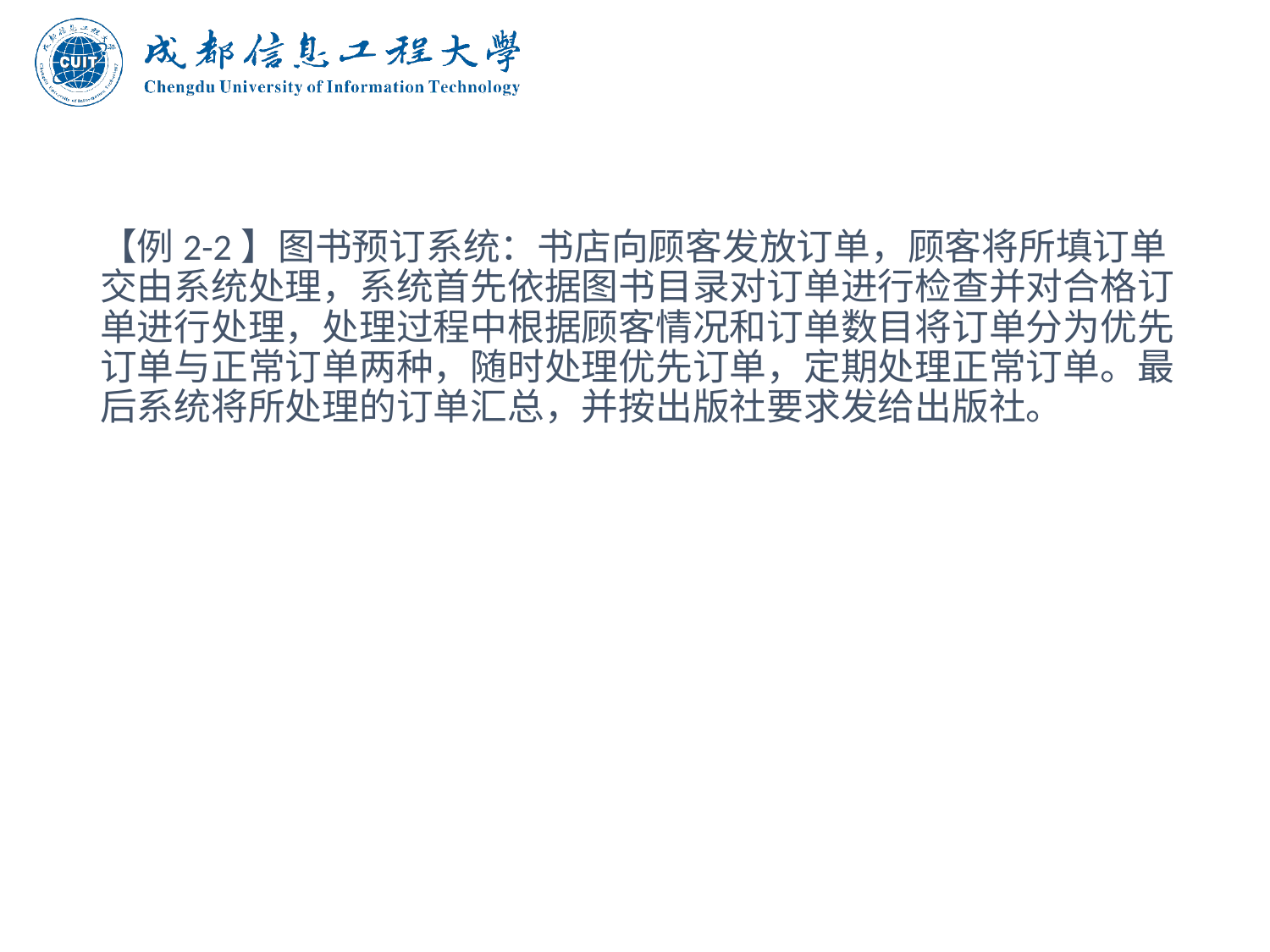

【例2-2】图书预订系统：书店向顾客发放订单，顾客将所填订单交由系统处理，系统首先依据图书目录对订单进行检查并对合格订单进行处理，处理过程中根据顾客情况和订单数目将订单分为优先订单与正常订单两种，随时处理优先订单，定期处理正常订单。最后系统将所处理的订单汇总，并按出版社要求发给出版社。